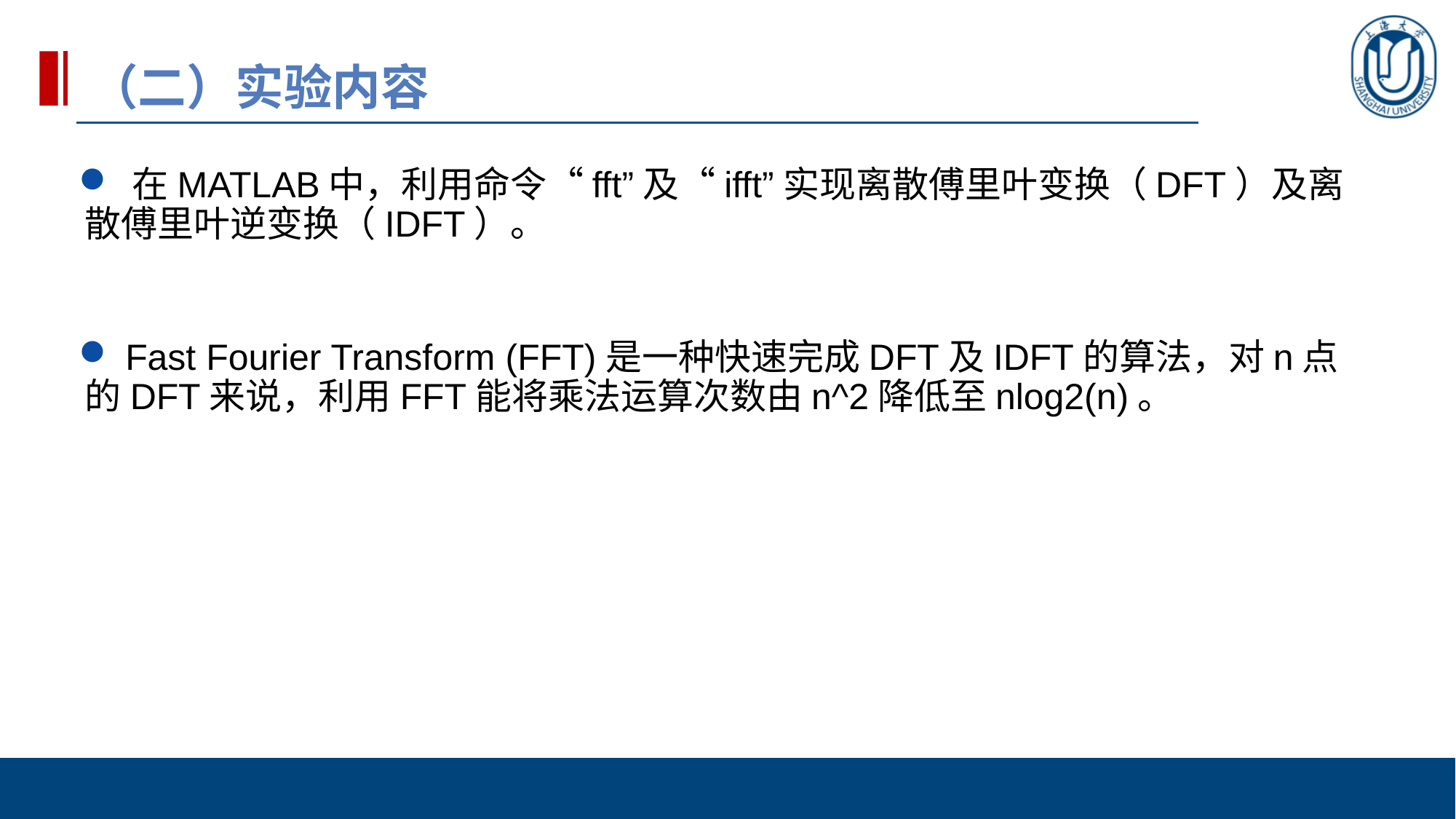

# （二）实验内容
 在MATLAB中，利用命令“fft”及“ifft”实现离散傅里叶变换（DFT）及离散傅里叶逆变换（IDFT）。

 Fast Fourier Transform (FFT)是一种快速完成DFT及IDFT的算法，对n点的DFT来说，利用FFT能将乘法运算次数由n^2降低至nlog2(n)。